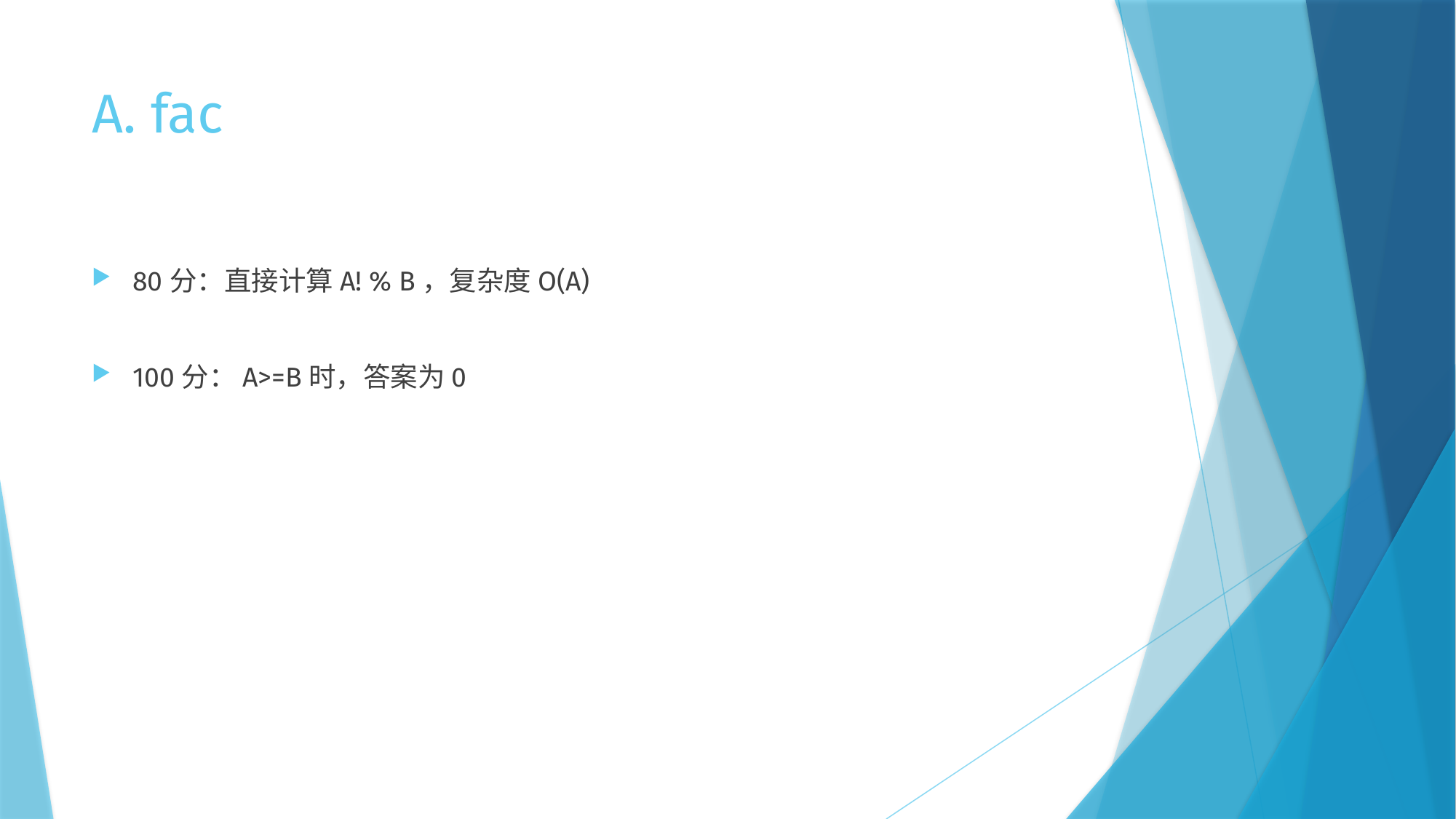

# A. fac
80分：直接计算A! % B，复杂度O(A)

100分：A>=B时，答案为0